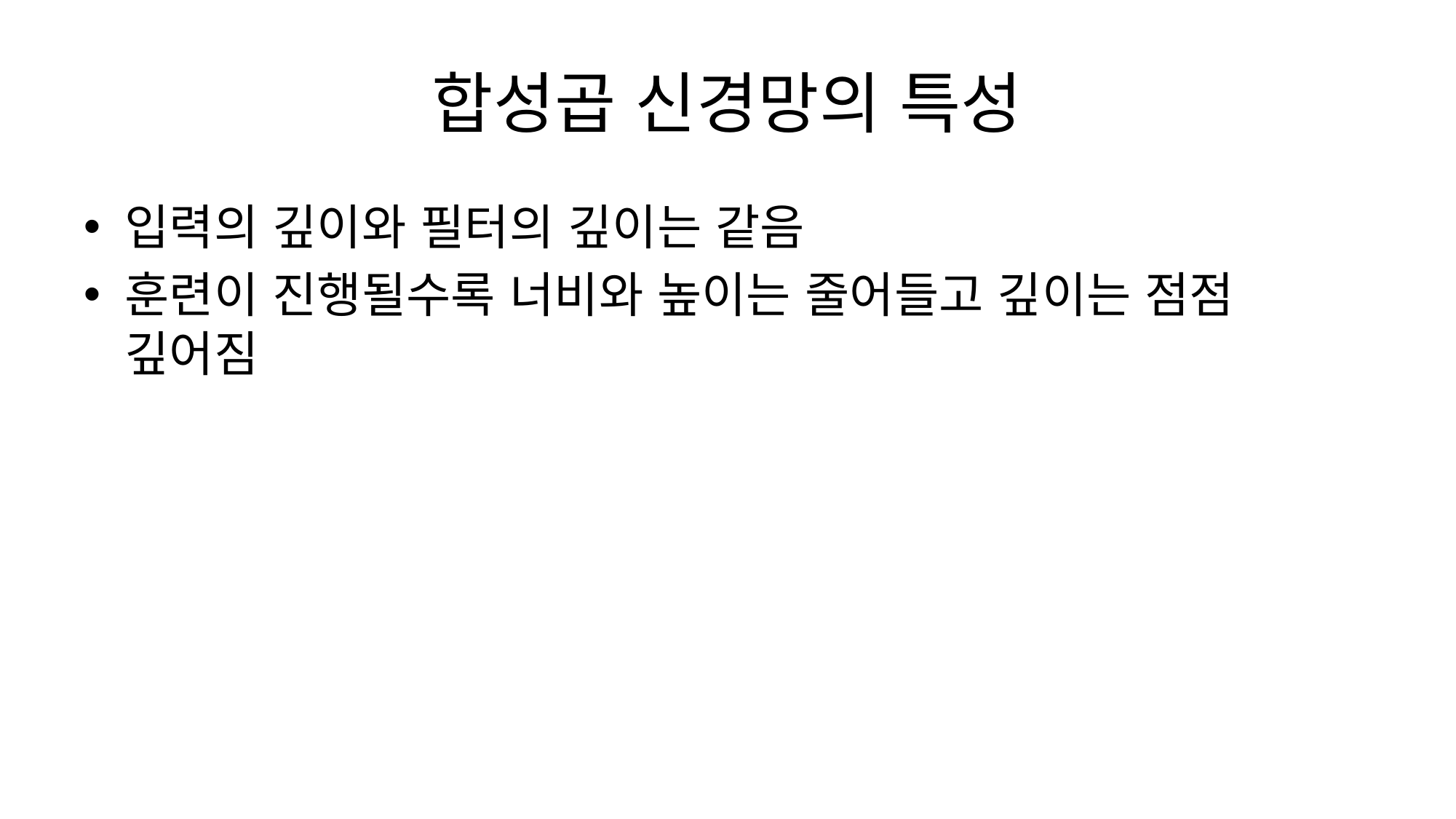

# 합성곱 신경망의 특성
입력의 깊이와 필터의 깊이는 같음
훈련이 진행될수록 너비와 높이는 줄어들고 깊이는 점점 깊어짐